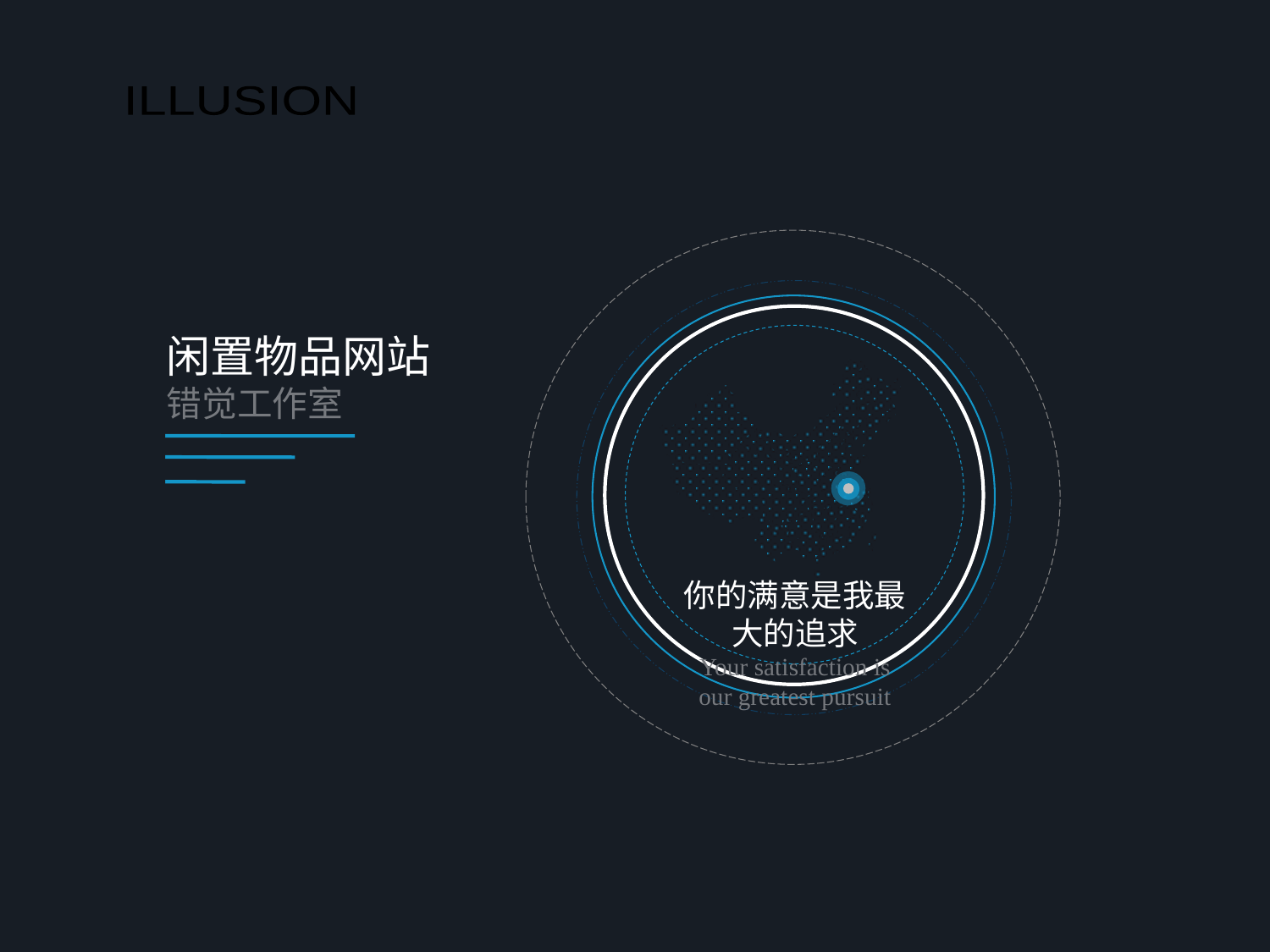

ILLUSION

闲置物品网站
错觉工作室

你的满意是我最大的追求
Your satisfaction is our greatest pursuit